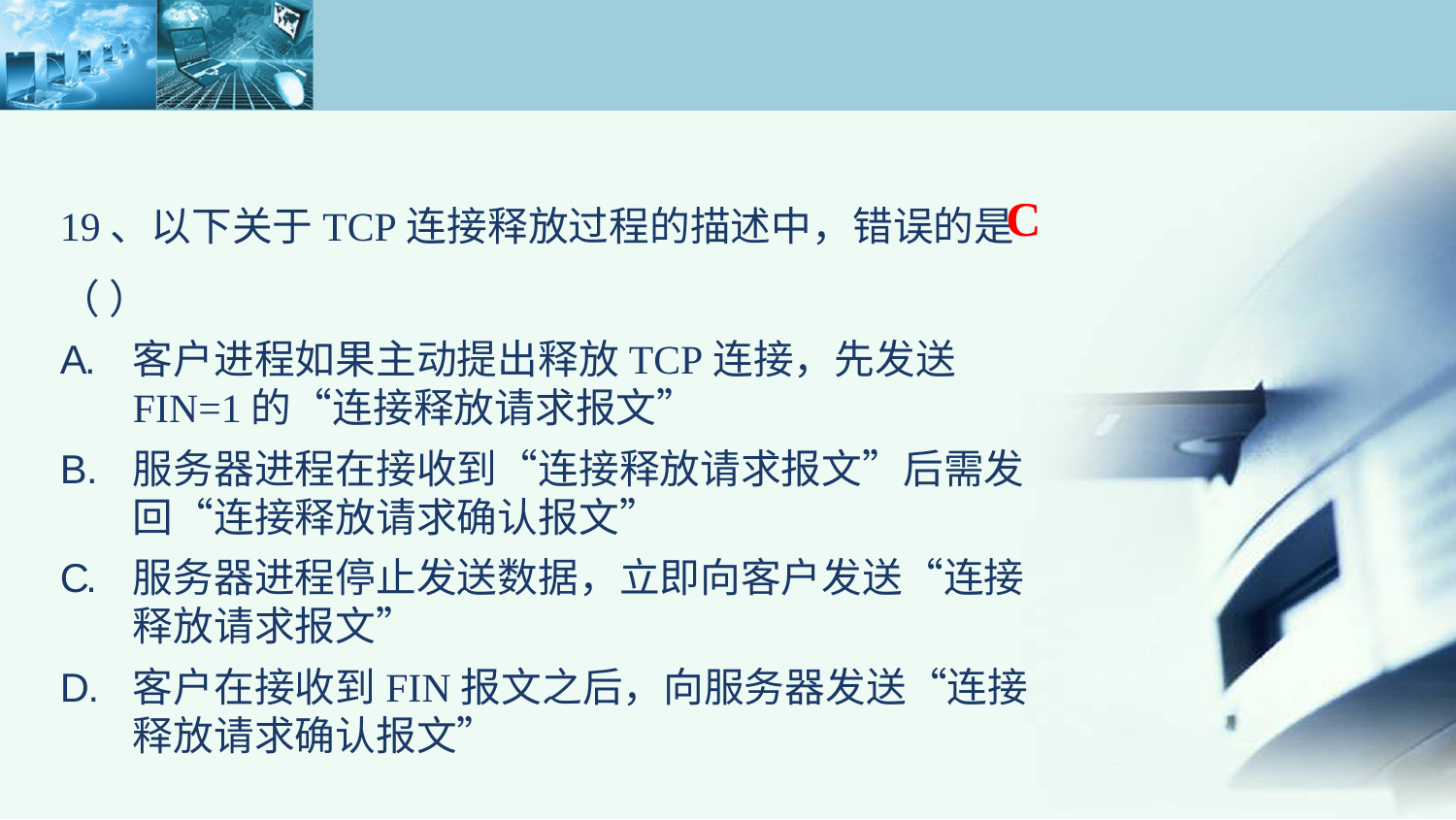

19、以下关于TCP连接释放过程的描述中，错误的是（ ）
客户进程如果主动提出释放TCP连接，先发送FIN=1的“连接释放请求报文”
服务器进程在接收到“连接释放请求报文”后需发回“连接释放请求确认报文”
服务器进程停止发送数据，立即向客户发送“连接释放请求报文”
客户在接收到FIN报文之后，向服务器发送“连接释放请求确认报文”

C